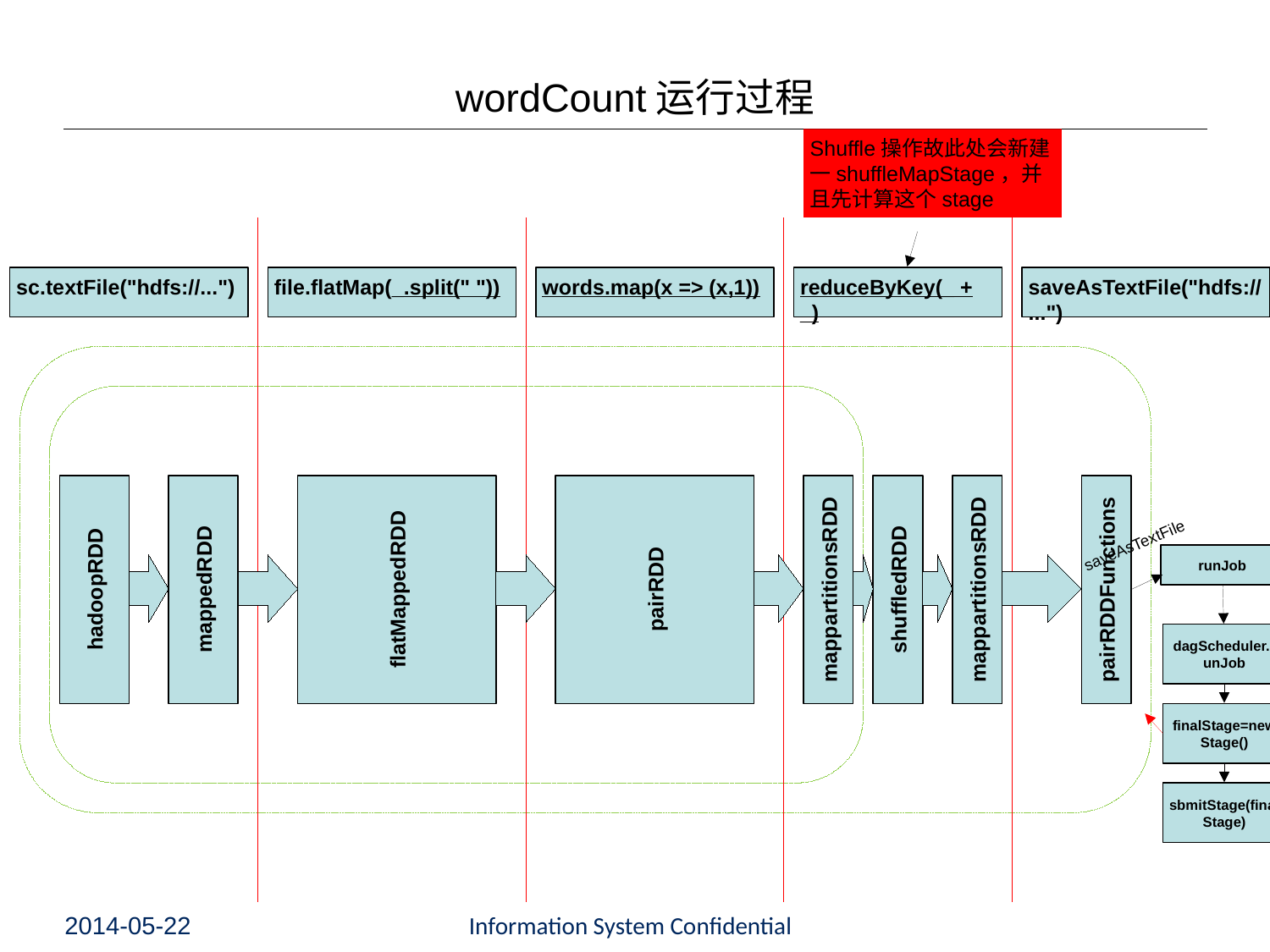

# wordCount运行过程
Shuffle操作故此处会新建一shuffleMapStage，并且先计算这个stage

sc.textFile("hdfs://...")

file.flatMap(_.split(" "))

words.map(x => (x,1))

reduceByKey(_ + _)

saveAsTextFile("hdfs://...")

hadoopRDD

mappedRDD

flatMappedRDD

pairRDD

mappartitionsRDD

shuffledRDD

mappartitionsRDD

pairRDDFunctions
saveAsTextFile

runJob

dagScheduler.runJob

finalStage=new Stage()

sbmitStage(finalStage)
20